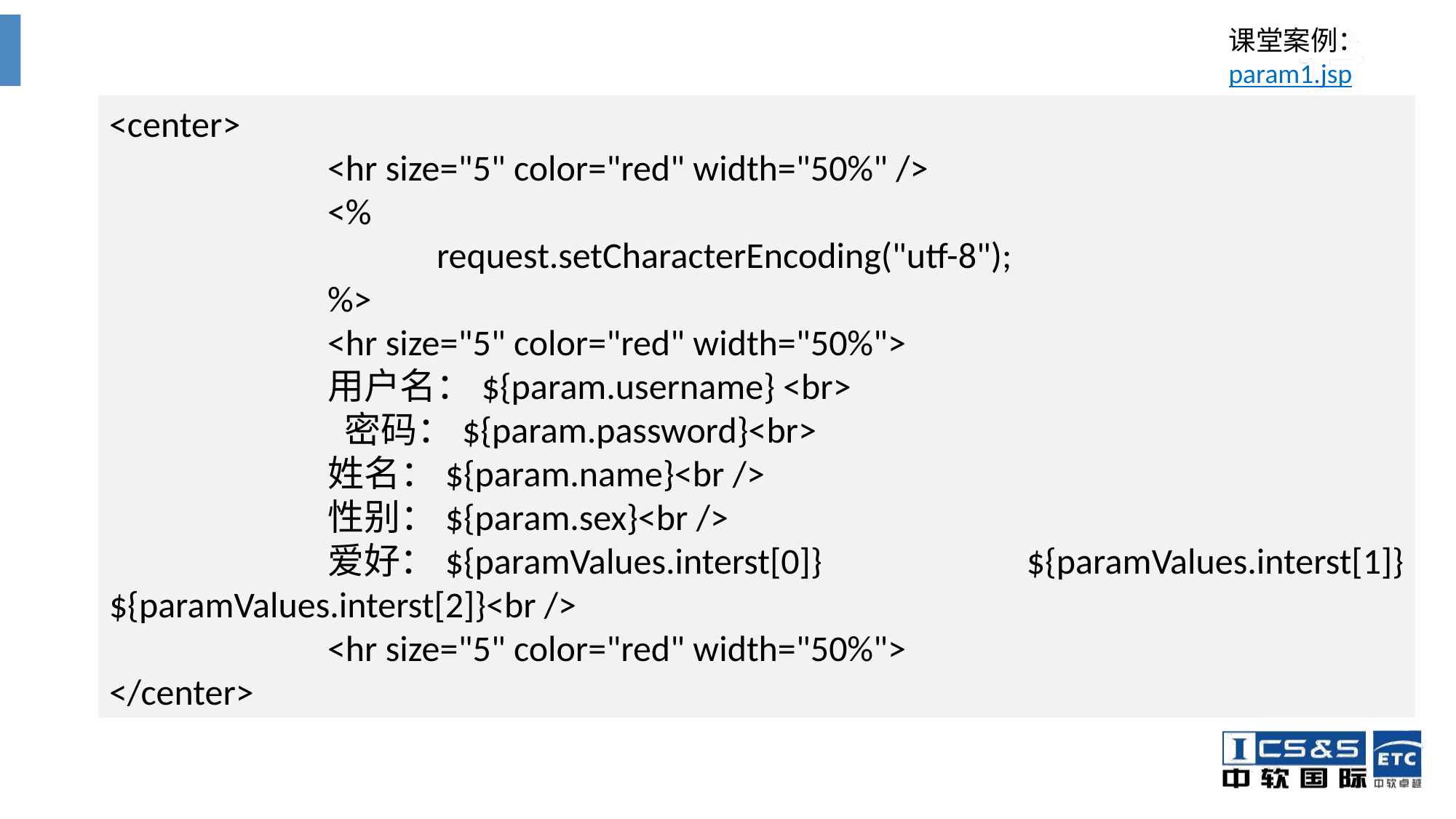

课堂案例：
param1.jsp
<center>
		<hr size="5" color="red" width="50%" />
		<%
			request.setCharacterEncoding("utf-8");
		%>
		<hr size="5" color="red" width="50%">
		用户名：${param.username} <br>
		 密码：${param.password}<br>
		姓名：${param.name}<br />
		性别：${param.sex}<br />
		爱好：${paramValues.interst[0]}                         ${paramValues.interst[1]}${paramValues.interst[2]}<br />
		<hr size="5" color="red" width="50%">
</center>